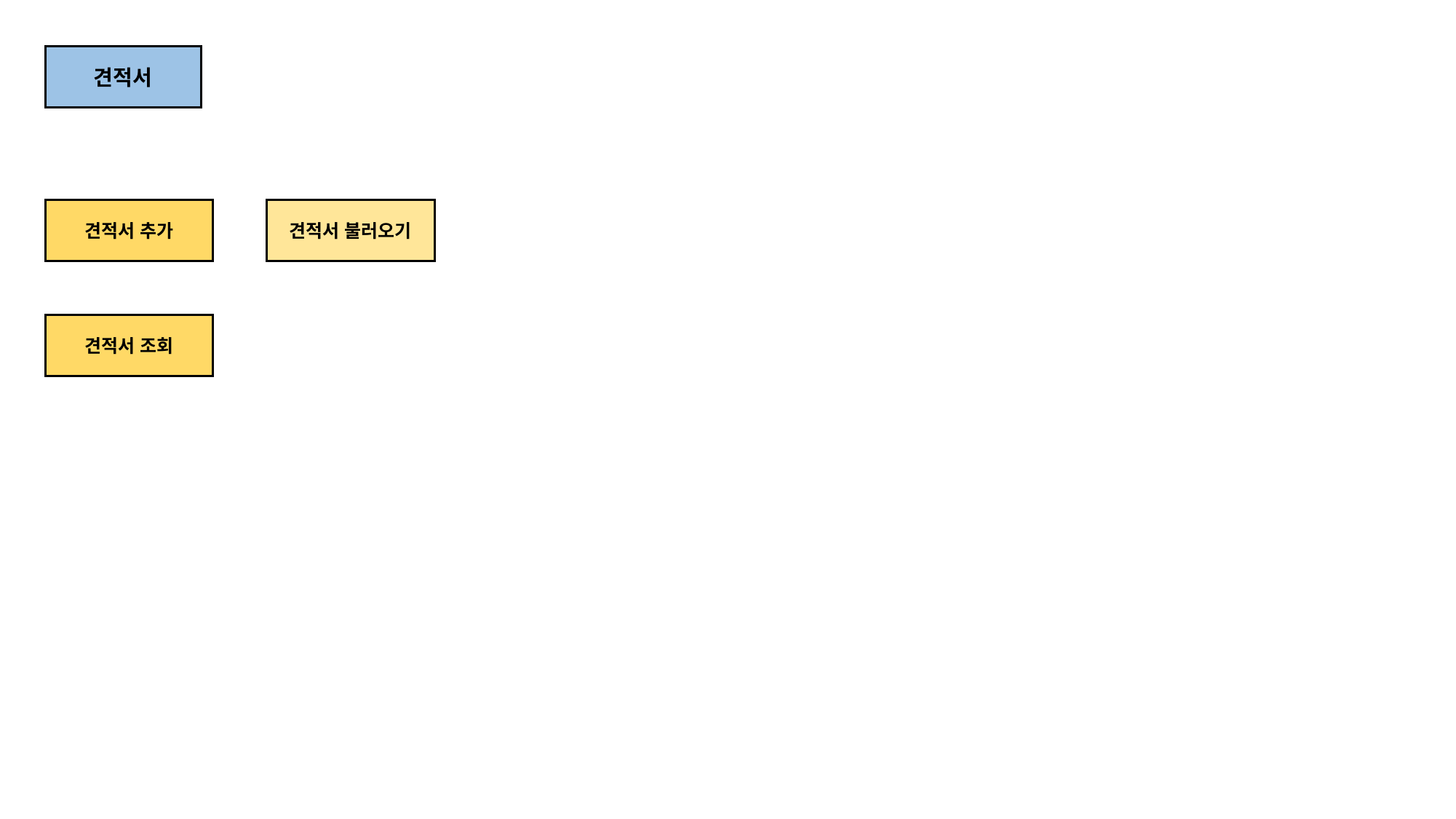

견적서
견적서 추가
견적서 불러오기
견적서 조회